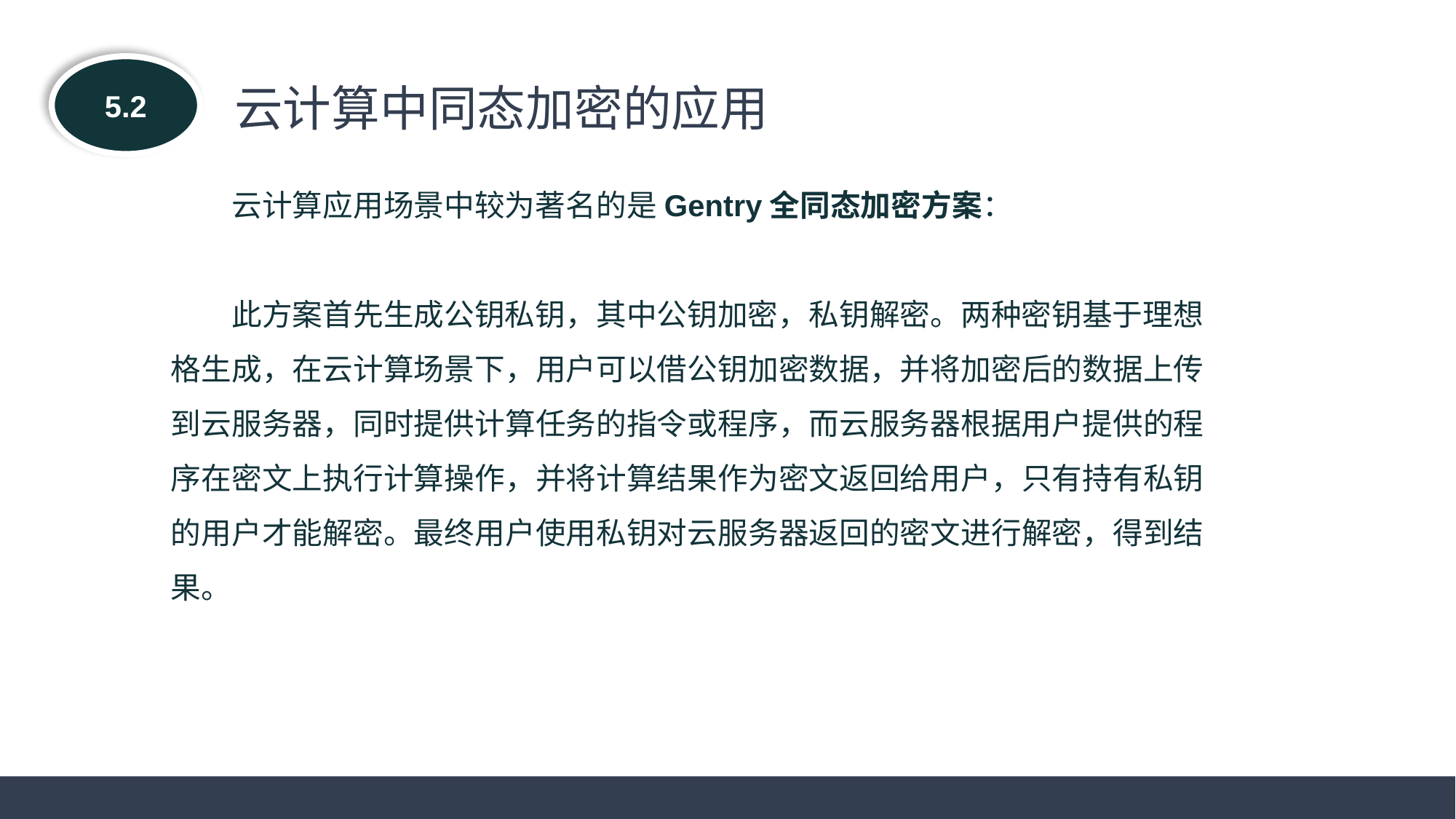

5.2
云计算中同态加密的应用

云计算应用场景中较为著名的是Gentry全同态加密方案：

此方案首先生成公钥私钥，其中公钥加密，私钥解密。两种密钥基于理想格生成，在云计算场景下，用户可以借公钥加密数据，并将加密后的数据上传到云服务器，同时提供计算任务的指令或程序，而云服务器根据用户提供的程序在密文上执行计算操作，并将计算结果作为密文返回给用户，只有持有私钥的用户才能解密。最终用户使用私钥对云服务器返回的密文进行解密，得到结果。